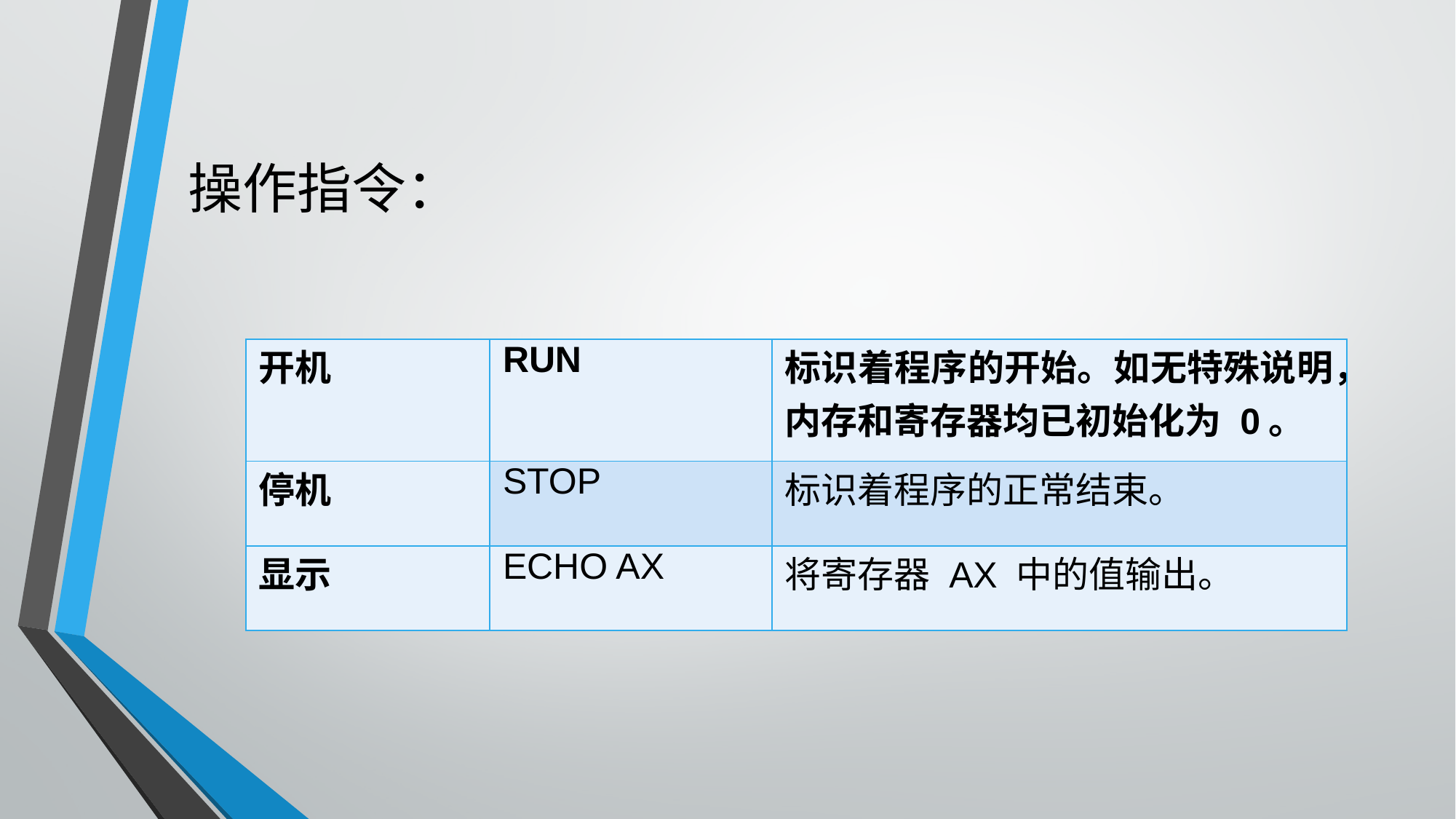

# 操作指令：
| 开机 | RUN | 标识着程序的开始。如无特殊说明，内存和寄存器均已初始化为 0。 |
| --- | --- | --- |
| 停机 | STOP | 标识着程序的正常结束。 |
| 显示 | ECHO AX | 将寄存器 AX 中的值输出。 |